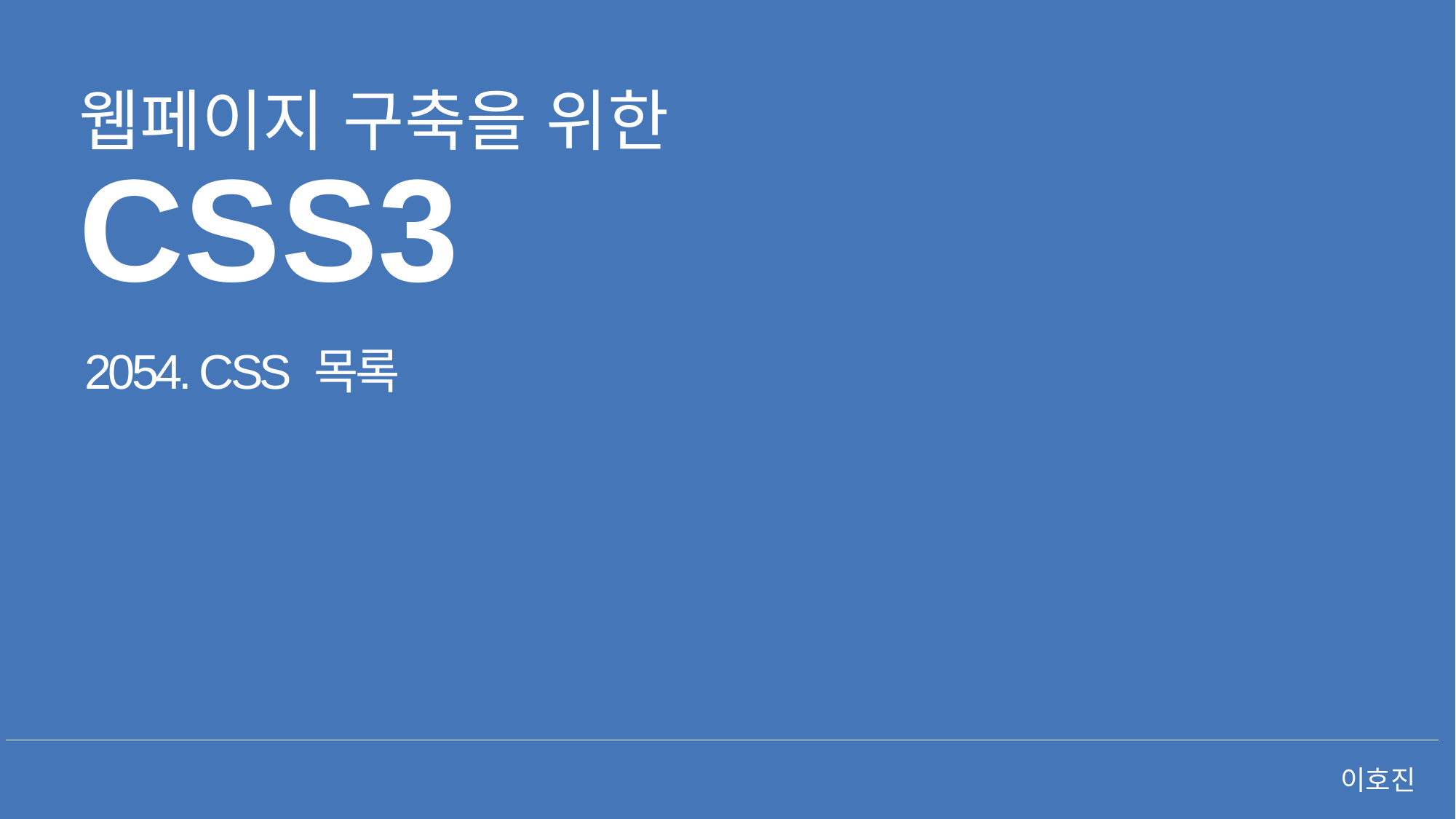

웹페이지 구축을 위한
CSS3
2054. CSS 목록
이호진